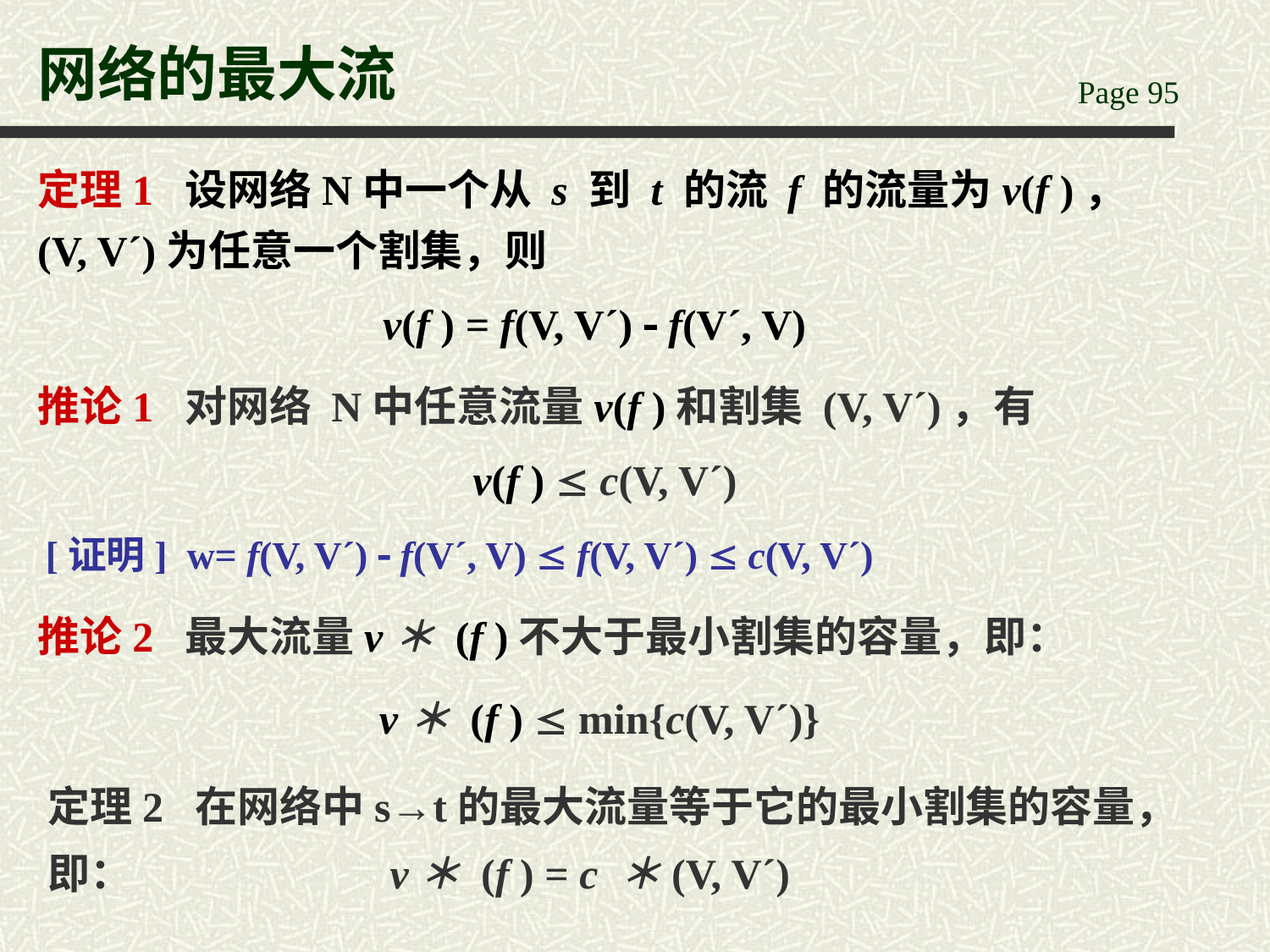

# 网络的最大流
定理1  设网络N中一个从 s 到 t 的流 f 的流量为v(f )， (V, V´)为任意一个割集，则
v(f ) = f(V, V´) − f(V´, V)
推论1  对网络 N中任意流量v(f )和割集 (V, V´)，有
v(f ) ≤ c(V, V´)
[证明]  w= f(V, V´) − f(V´, V) ≤ f(V, V´) ≤ c(V, V´)
推论2  最大流量v＊ (f )不大于最小割集的容量，即：
v＊ (f ) ≤ min{c(V, V´)}
定理2  在网络中s→t的最大流量等于它的最小割集的容量，
即：                          v＊ (f ) = c ＊(V, V´)